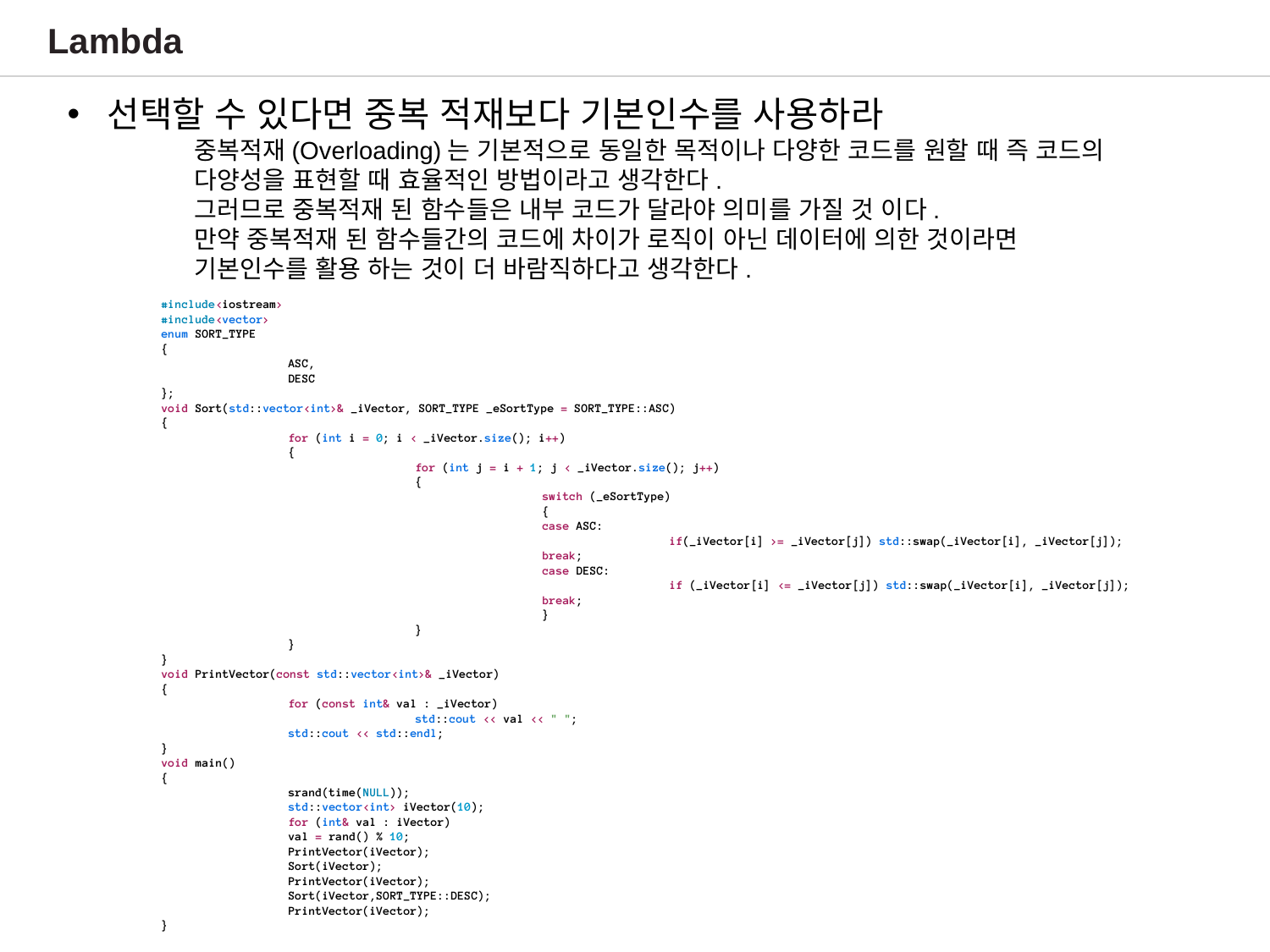

Lambda
선택할 수 있다면 중복 적재보다 기본인수를 사용하라
	중복적재(Overloading)는 기본적으로 동일한 목적이나 다양한 코드를 원할 때 즉 코드의
	다양성을 표현할 때 효율적인 방법이라고 생각한다.
	그러므로 중복적재 된 함수들은 내부 코드가 달라야 의미를 가질 것 이다.
	만약 중복적재 된 함수들간의 코드에 차이가 로직이 아닌 데이터에 의한 것이라면
	기본인수를 활용 하는 것이 더 바람직하다고 생각한다.
#include<iostream>
#include<vector>
enum SORT_TYPE
{
	ASC,
	DESC
};
void Sort(std::vector<int>& _iVector, SORT_TYPE _eSortType = SORT_TYPE::ASC)
{
	for (int i = 0; i < _iVector.size(); i++)
	{
		for (int j = i + 1; j < _iVector.size(); j++)
		{
			switch (_eSortType)
			{
			case ASC:
				if(_iVector[i] >= _iVector[j]) std::swap(_iVector[i], _iVector[j]);
			break;
			case DESC:
				if (_iVector[i] <= _iVector[j]) std::swap(_iVector[i], _iVector[j]);
			break;
			}
		}
	}
}
void PrintVector(const std::vector<int>& _iVector)
{
	for (const int& val : _iVector)
		std::cout << val << " ";
	std::cout << std::endl;
}
void main()
{
	srand(time(NULL));
	std::vector<int> iVector(10);
	for (int& val : iVector)
	val = rand() % 10;
	PrintVector(iVector);
	Sort(iVector);
	PrintVector(iVector);
	Sort(iVector,SORT_TYPE::DESC);
	PrintVector(iVector);
}